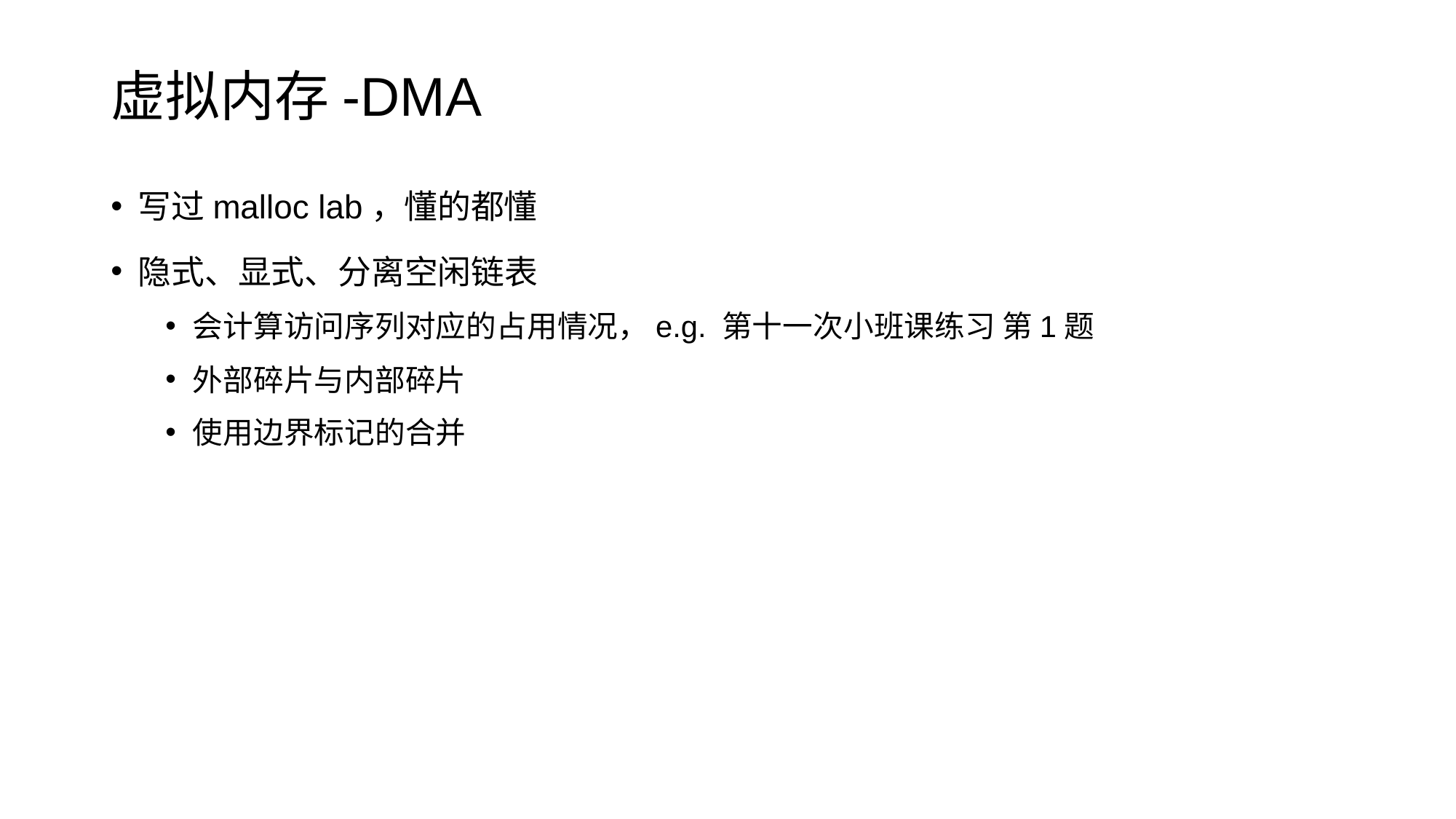

# 虚拟内存-DMA
写过malloc lab，懂的都懂
隐式、显式、分离空闲链表
会计算访问序列对应的占用情况，e.g. 第十一次小班课练习 第1题
外部碎片与内部碎片
使用边界标记的合并